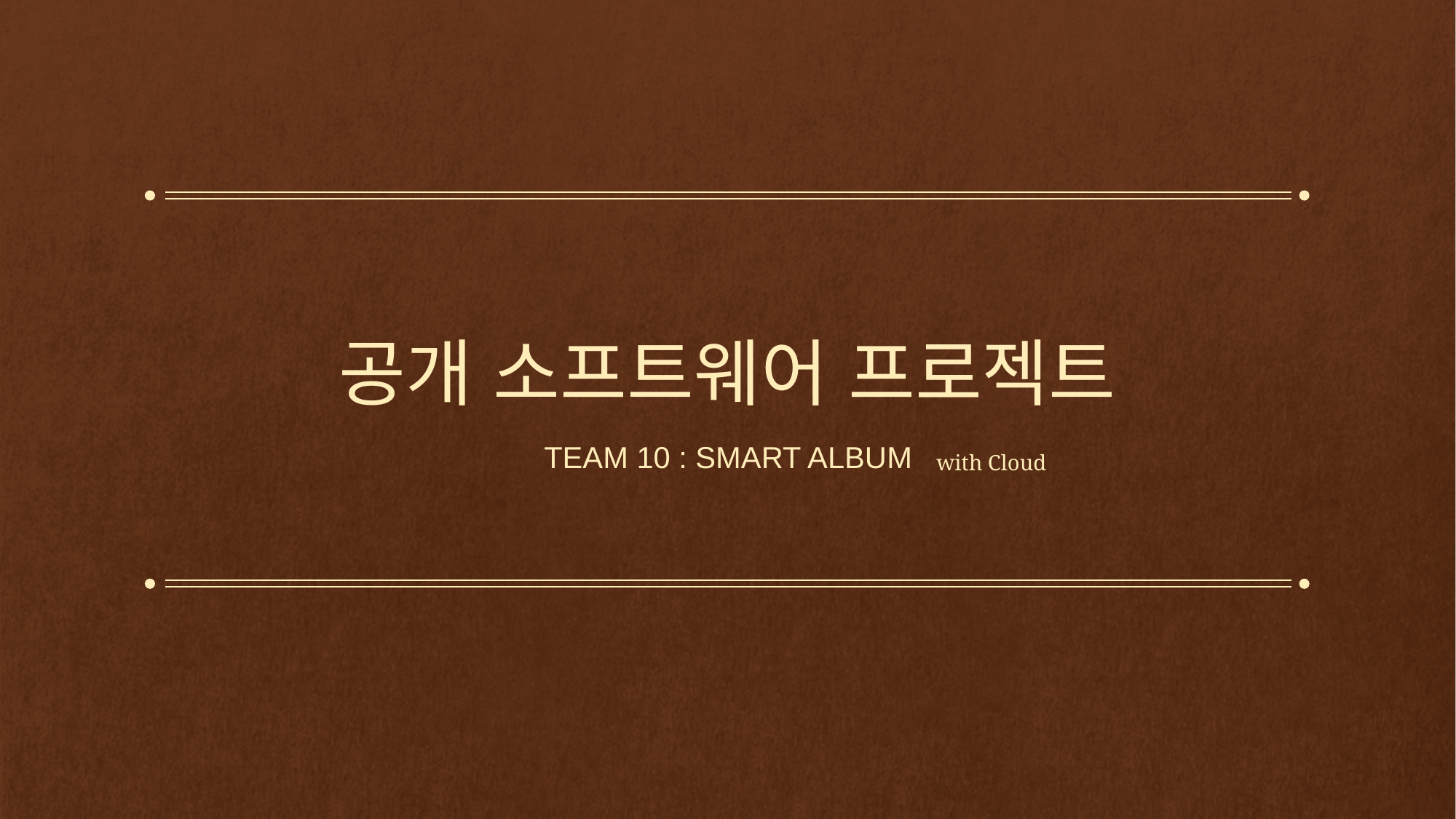

# 공개 소프트웨어 프로젝트
Team 10 : Smart Album
with Cloud